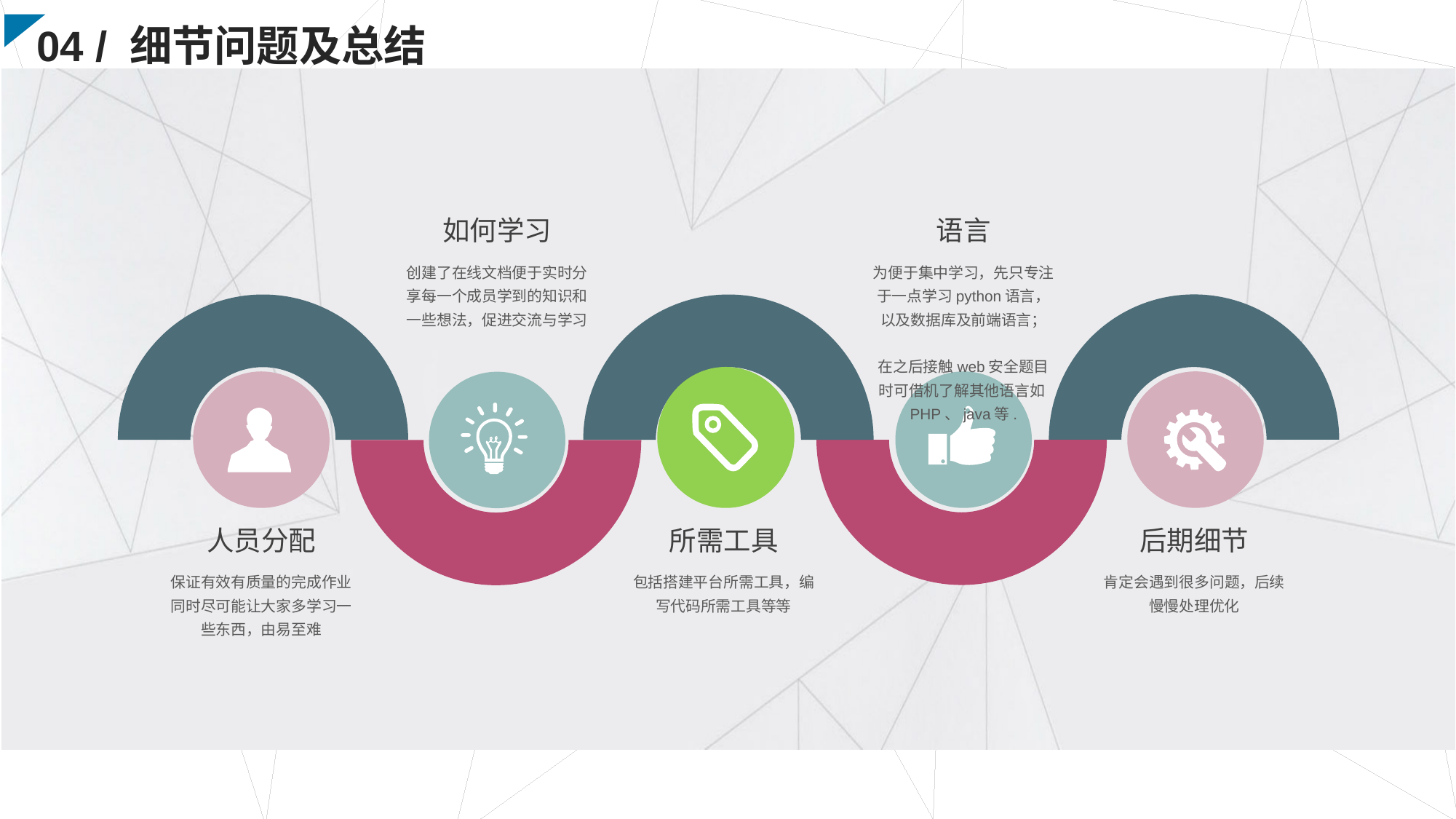

04 / 细节问题及总结
如何学习
创建了在线文档便于实时分享每一个成员学到的知识和一些想法，促进交流与学习
语言
为便于集中学习，先只专注于一点学习python语言，以及数据库及前端语言；

在之后接触web安全题目时可借机了解其他语言如PHP、java等.

### Chart

| Category | 销售额 |
|---|---|
| 第一季度 | 7.0 |
| 第二季度 | 7.0 |

### Chart

| Category | 销售额 |
|---|---|
| 第一季度 | 7.0 |
| 第二季度 | 7.0 |

### Chart

| Category | 销售额 |
|---|---|
| 第一季度 | 7.0 |
| 第二季度 | 7.0 |

### Chart

| Category | 销售额 |
|---|---|
| 第一季度 | 7.0 |
| 第二季度 | 7.0 |

### Chart

| Category | 销售额 |
|---|---|
| 第一季度 | 7.0 |
| 第二季度 | 7.0 |

人员分配
保证有效有质量的完成作业同时尽可能让大家多学习一些东西，由易至难
所需工具
包括搭建平台所需工具，编写代码所需工具等等
后期细节
肯定会遇到很多问题，后续慢慢处理优化